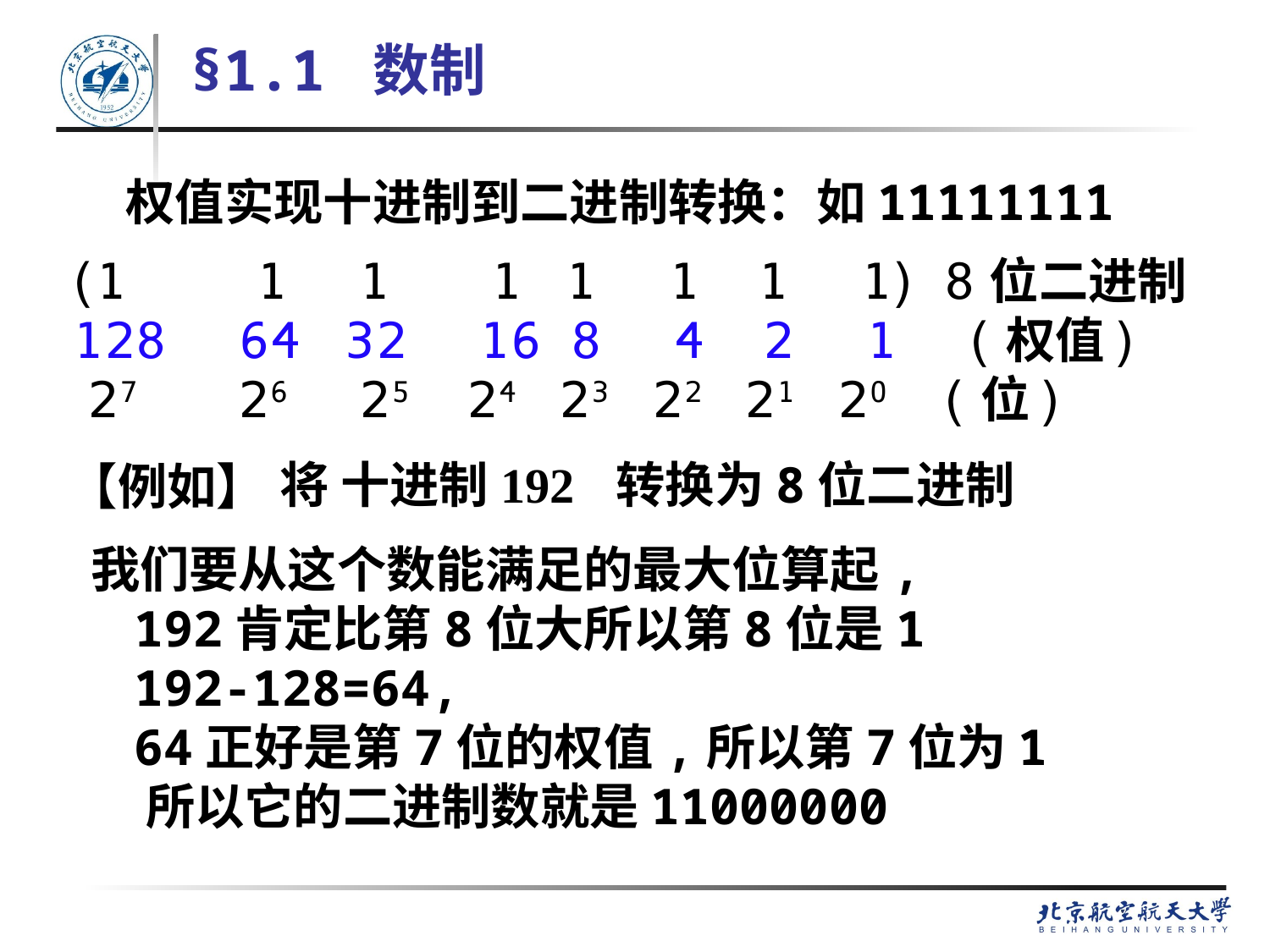

§1.1 数制
# 权值实现十进制到二进制转换：如11111111
(1         1     1       1   1     1    1     1)  8位二进制
128     64   32     16  8     4    2     1     (权值)
 27       26     25    24   23   22   21   20    (位)
将 十进制192 转换为8位二进制
【例如】
   我们要从这个数能满足的最大位算起,
   192肯定比第8位大所以第8位是1
   192-128=64,
   64正好是第7位的权值,所以第7位为1
   所以它的二进制数就是11000000
10